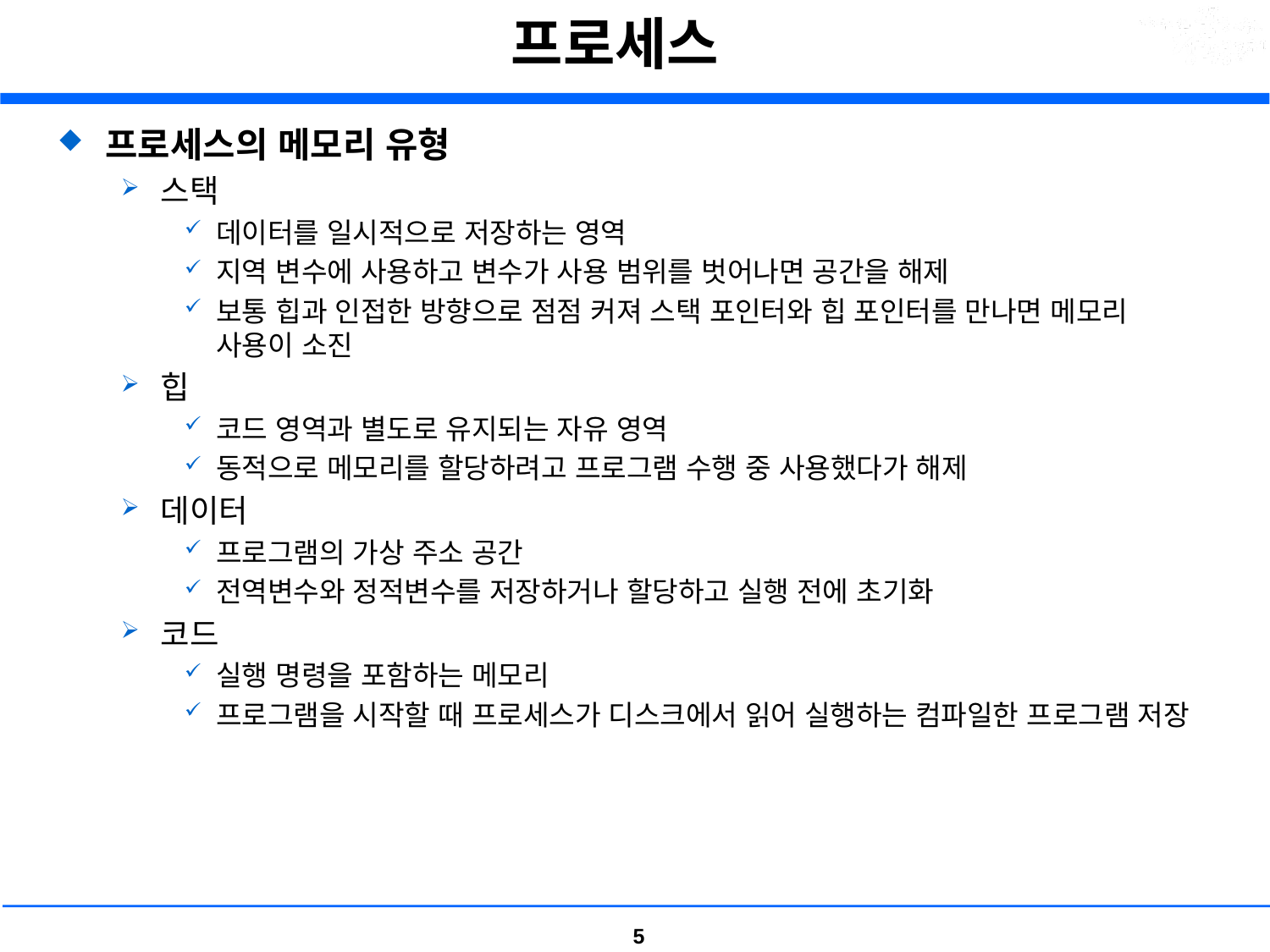

# 프로세스
프로세스의 메모리 유형
스택
데이터를 일시적으로 저장하는 영역
지역 변수에 사용하고 변수가 사용 범위를 벗어나면 공간을 해제
보통 힙과 인접한 방향으로 점점 커져 스택 포인터와 힙 포인터를 만나면 메모리 사용이 소진
힙
코드 영역과 별도로 유지되는 자유 영역
동적으로 메모리를 할당하려고 프로그램 수행 중 사용했다가 해제
데이터
프로그램의 가상 주소 공간
전역변수와 정적변수를 저장하거나 할당하고 실행 전에 초기화
코드
실행 명령을 포함하는 메모리
프로그램을 시작할 때 프로세스가 디스크에서 읽어 실행하는 컴파일한 프로그램 저장